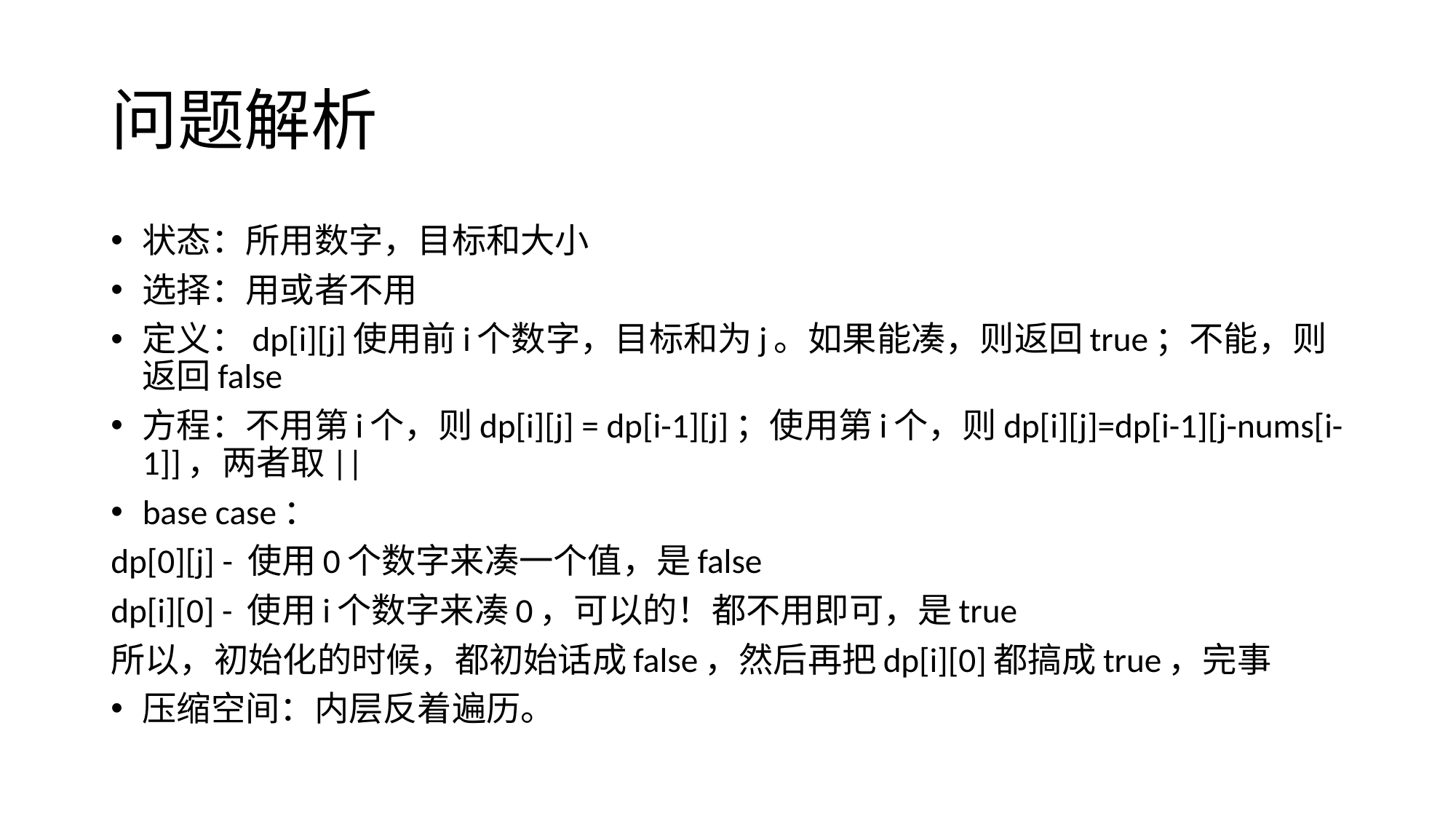

# 问题解析
状态：所用数字，目标和大小
选择：用或者不用
定义：dp[i][j]使用前i个数字，目标和为j。如果能凑，则返回true；不能，则返回false
方程：不用第i个，则dp[i][j] = dp[i-1][j]；使用第i个，则dp[i][j]=dp[i-1][j-nums[i-1]]，两者取||
base case：
dp[0][j] - 使用0个数字来凑一个值，是false
dp[i][0] - 使用i个数字来凑0，可以的！都不用即可，是true
所以，初始化的时候，都初始话成false，然后再把dp[i][0]都搞成true，完事
压缩空间：内层反着遍历。